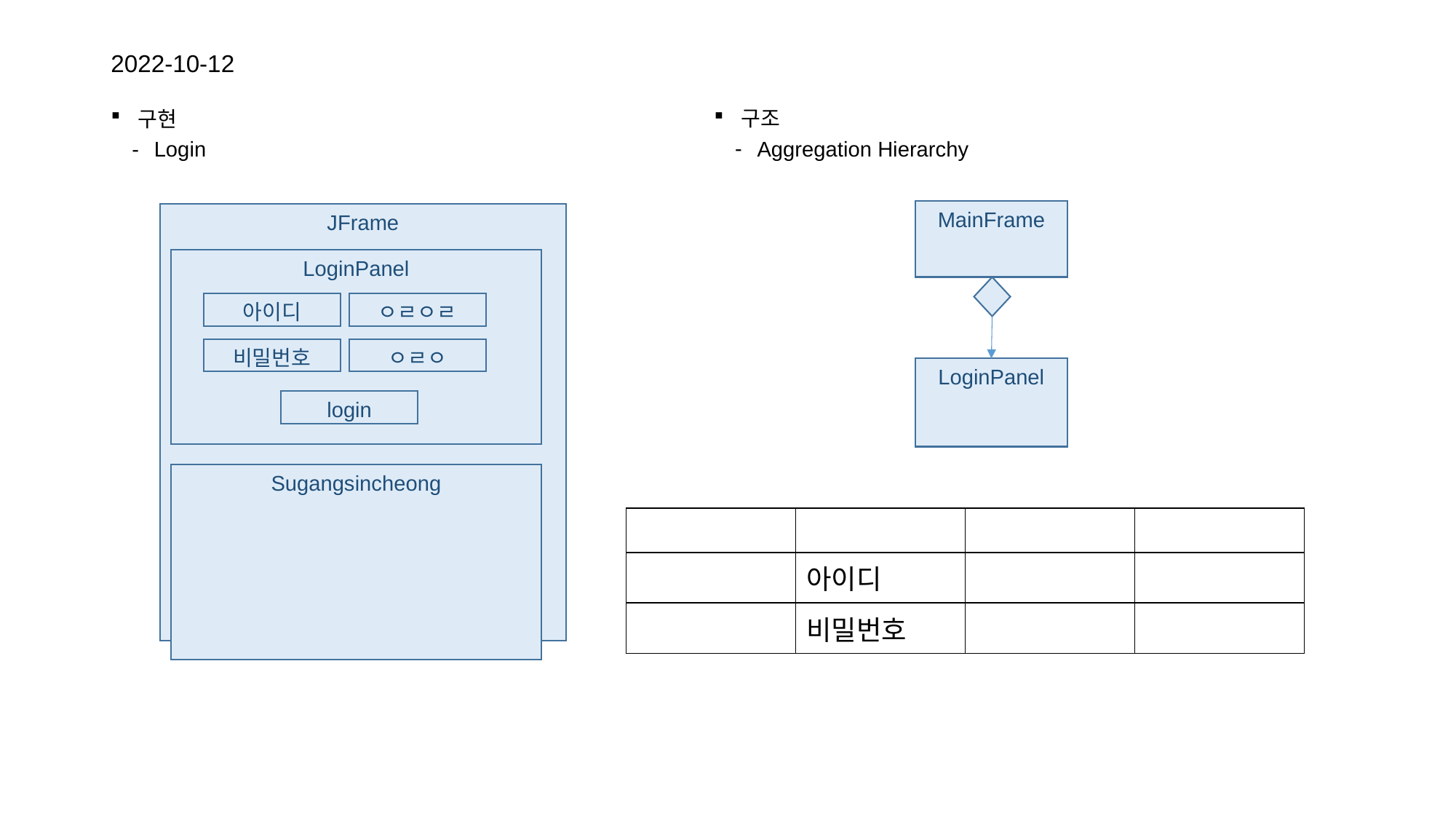

# 2022-10-12
구조
Aggregation Hierarchy
구현
Login

MainFrame
JFrame
LoginPanel

아이디
ㅇㄹㅇㄹ
비밀번호
ㅇㄹㅇ
LoginPanel
login
Sugangsincheong
|  |  |  |  |
| --- | --- | --- | --- |
|  | 아이디 |  |  |
|  | 비밀번호 |  |  |